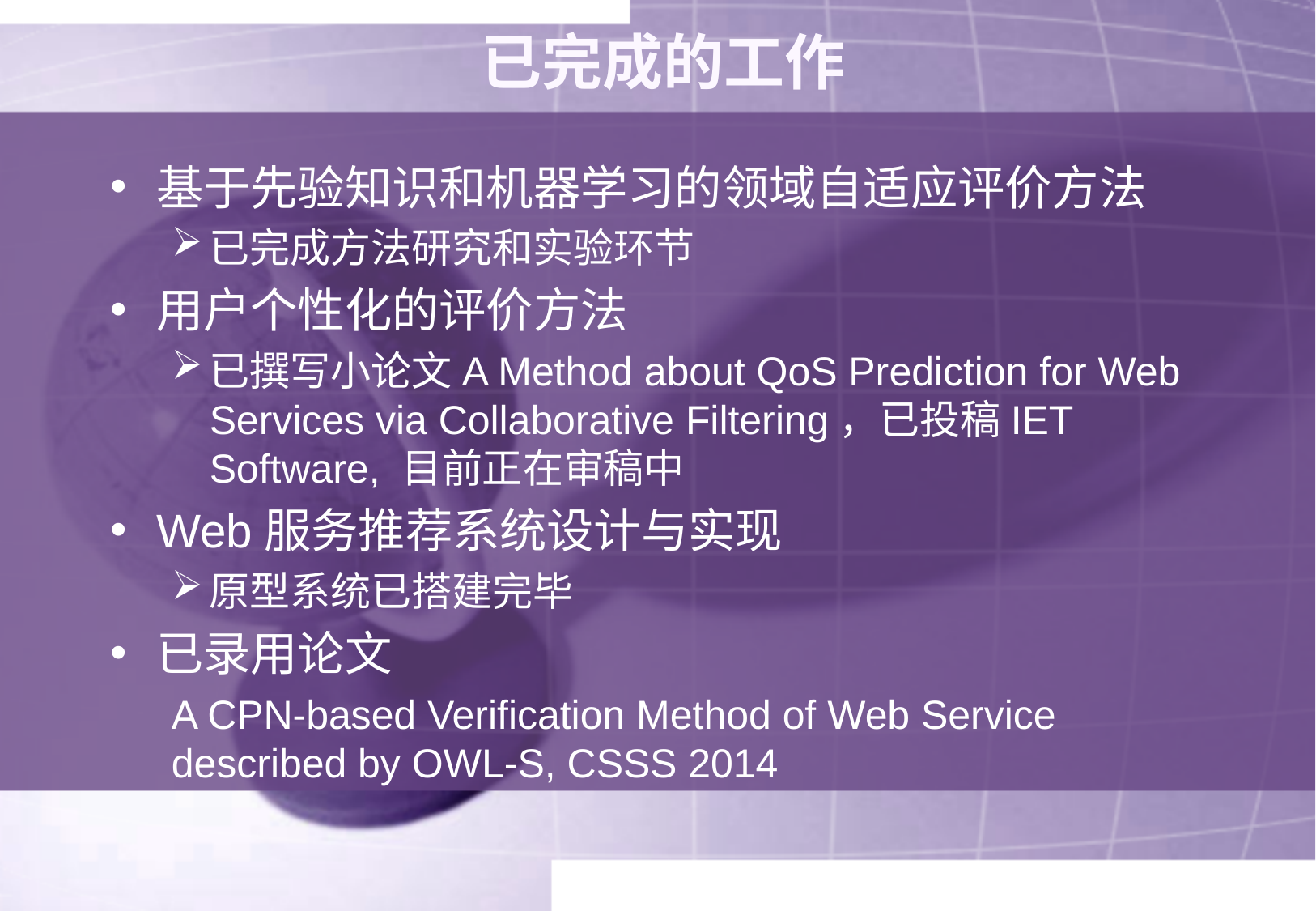

# 已完成的工作
基于先验知识和机器学习的领域自适应评价方法
已完成方法研究和实验环节
用户个性化的评价方法
已撰写小论文A Method about QoS Prediction for Web Services via Collaborative Filtering，已投稿IET Software, 目前正在审稿中
Web服务推荐系统设计与实现
原型系统已搭建完毕
已录用论文
A CPN-based Verification Method of Web Service described by OWL-S, CSSS 2014